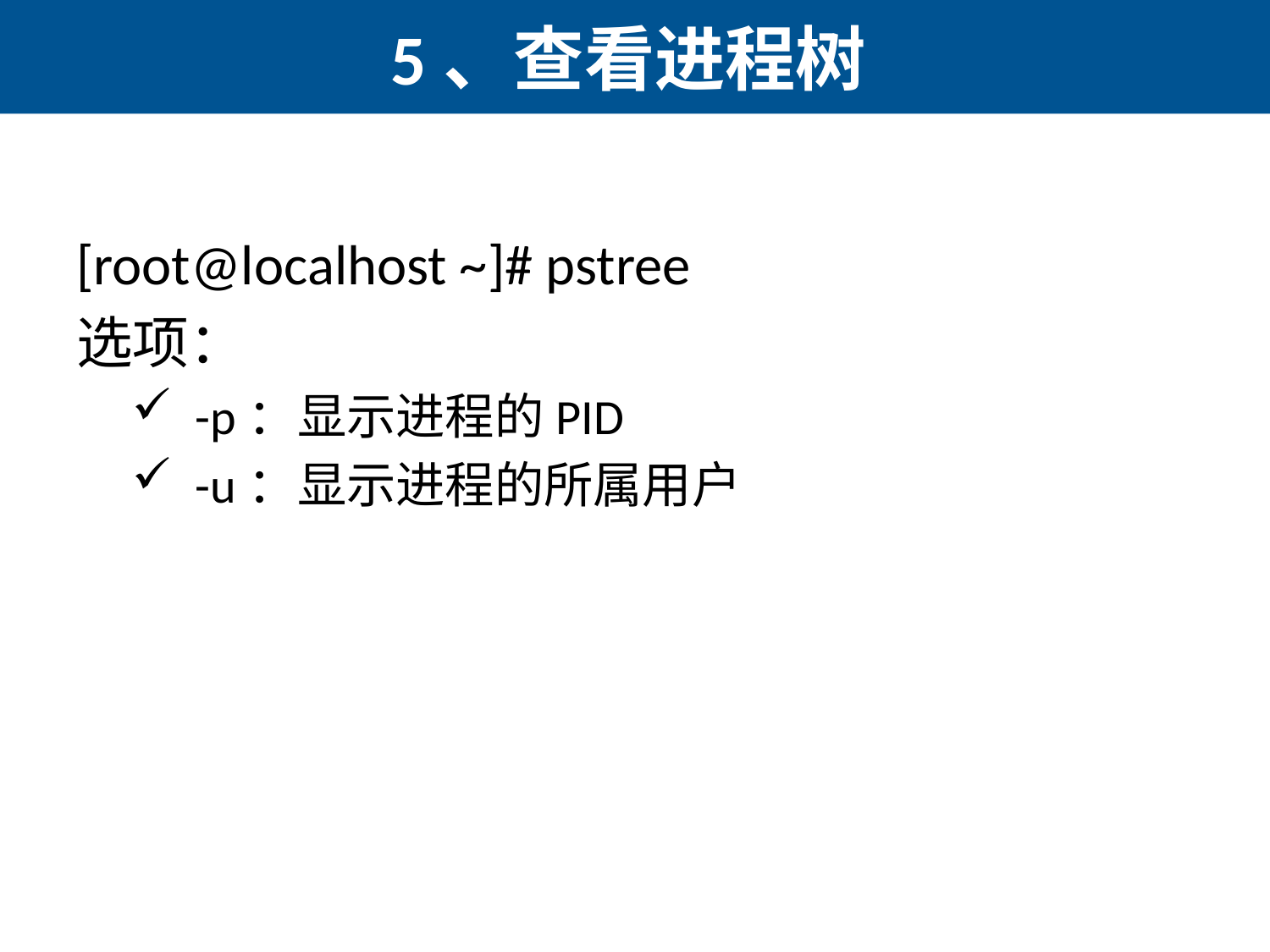

# 5、查看进程树
[root@localhost ~]# pstree
选项：
-p：显示进程的PID
-u：显示进程的所属用户